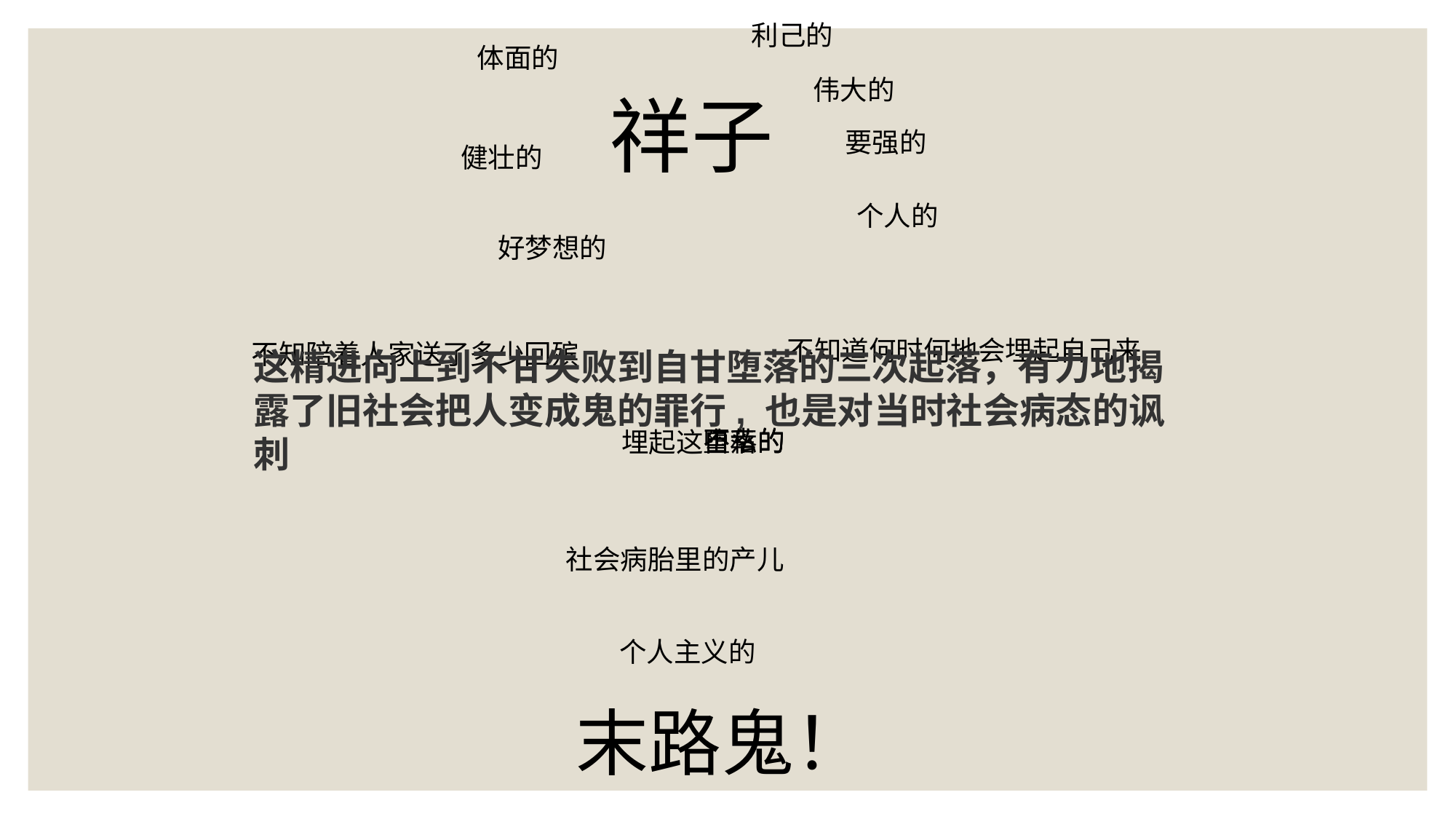

利己的
体面的
伟大的
祥子
要强的
健壮的
个人的
好梦想的
不知道何时何地会埋起自己来
不知陪着人家送了多少回殡
这精进向上到不甘失败到自甘堕落的三次起落，有力地揭露了旧社会把人变成鬼的罪行, 也是对当时社会病态的讽刺
不幸的
自私的
堕落的
埋起这
社会病胎里的产儿
个人主义的
末路鬼！